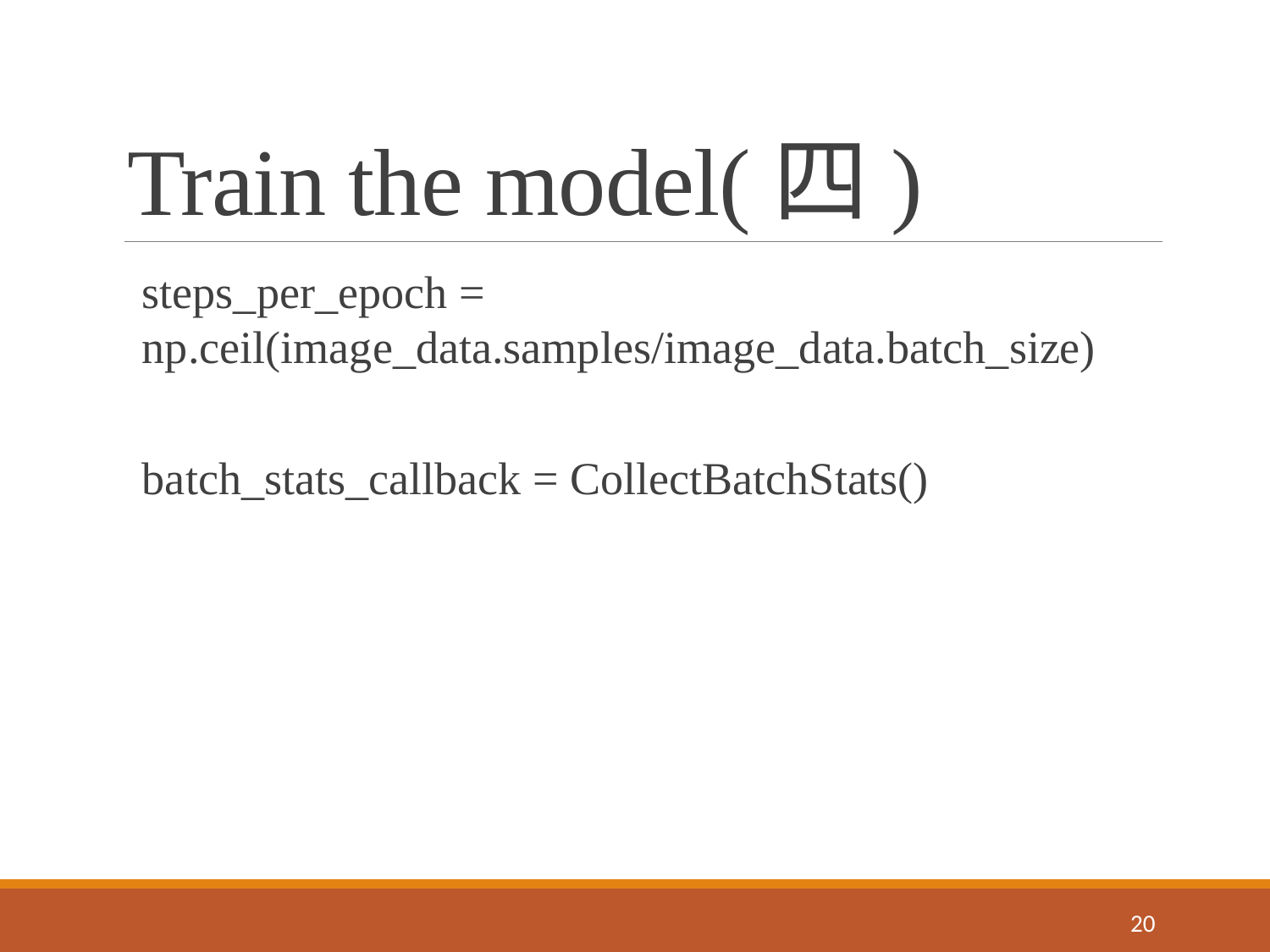

# Train the model(四)
steps_per_epoch = np.ceil(image_data.samples/image_data.batch_size)

batch_stats_callback = CollectBatchStats()

20